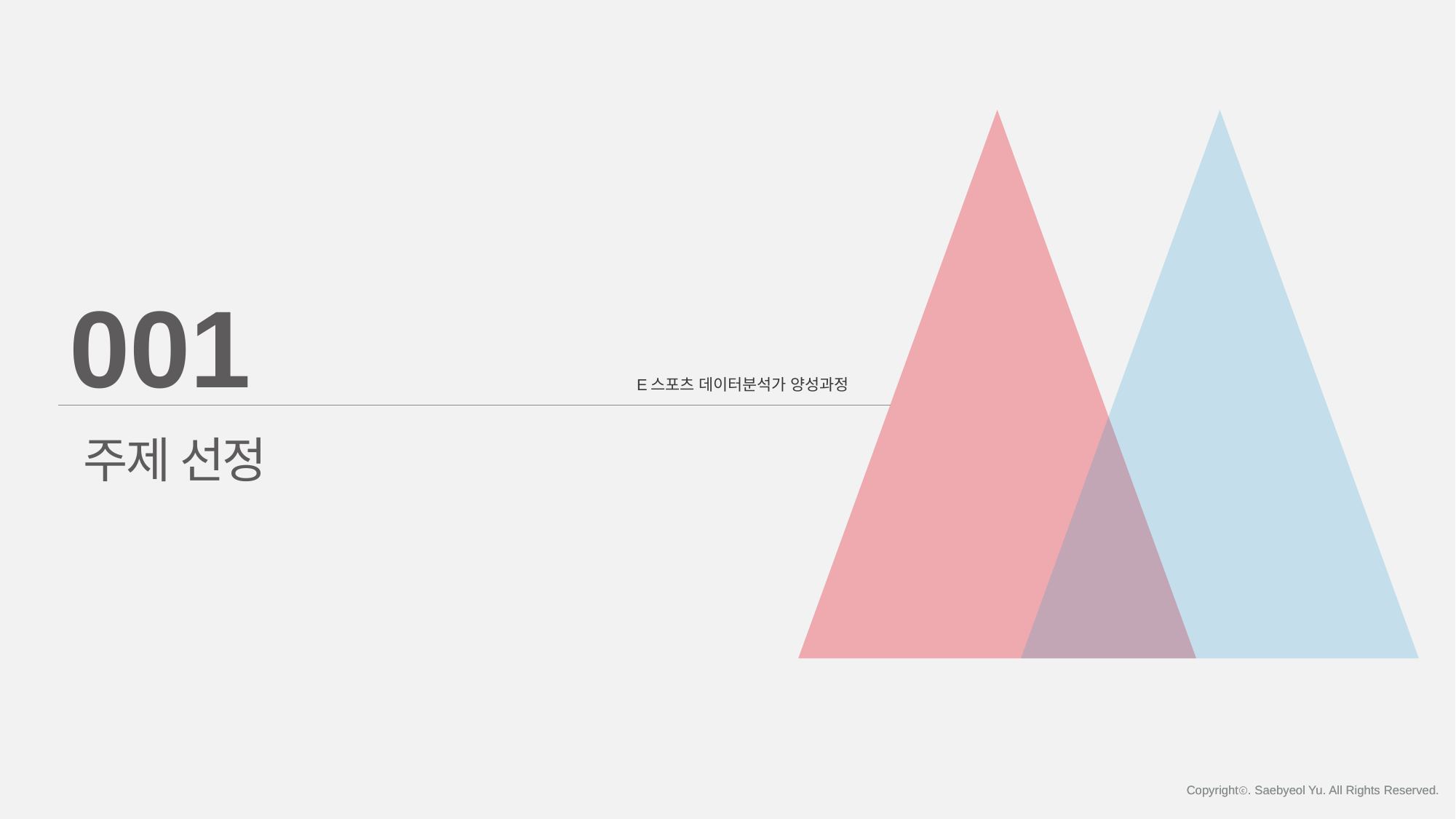

001
E스포츠 데이터분석가 양성과정
주제 선정
Copyrightⓒ. Saebyeol Yu. All Rights Reserved.